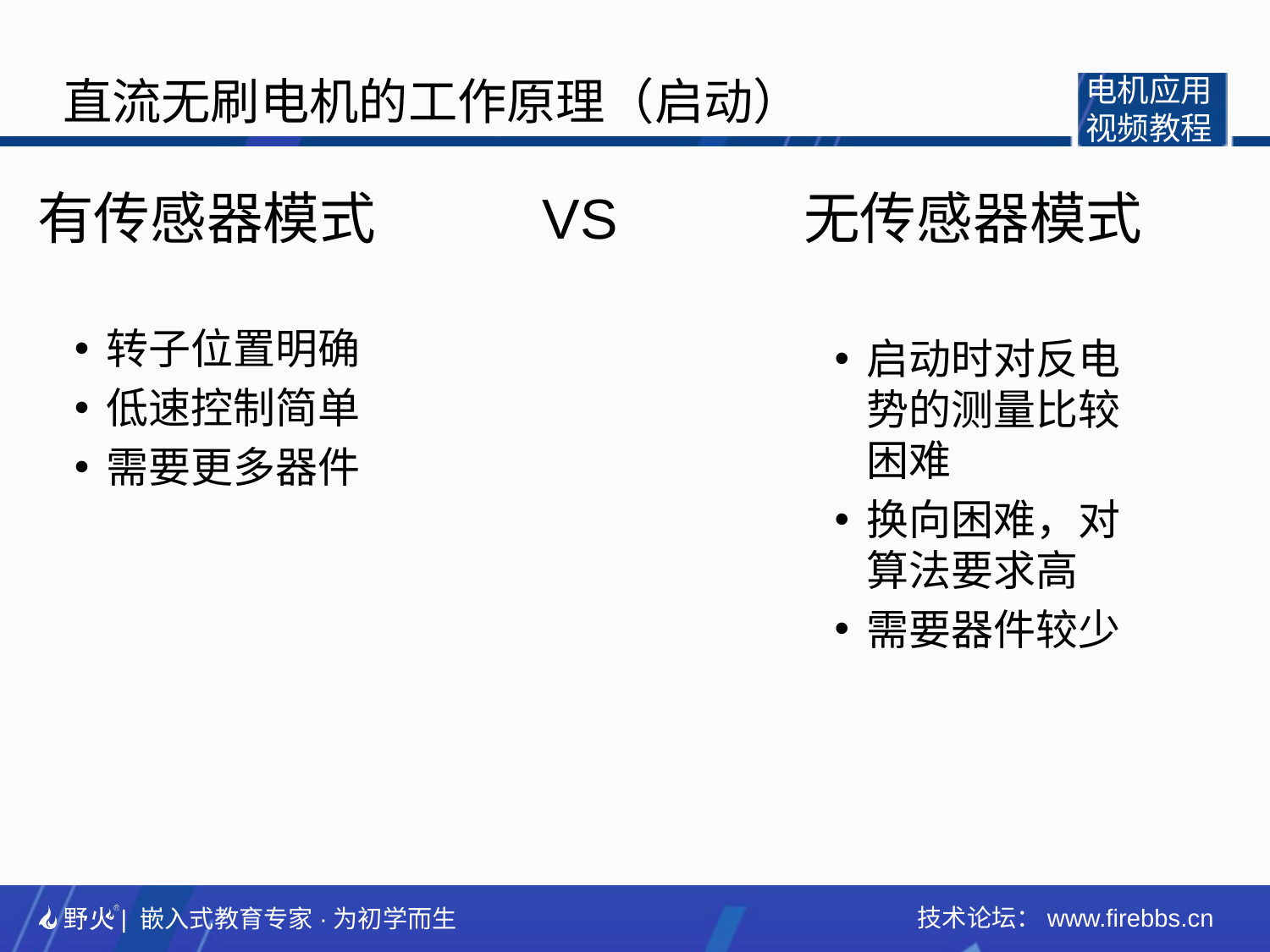

直流无刷电机的工作原理（启动）
电机应用
视频教程
有传感器模式            VS           无传感器模式
转子位置明确
低速控制简单
需要更多器件
启动时对反电势的测量比较困难
换向困难，对算法要求高
需要器件较少